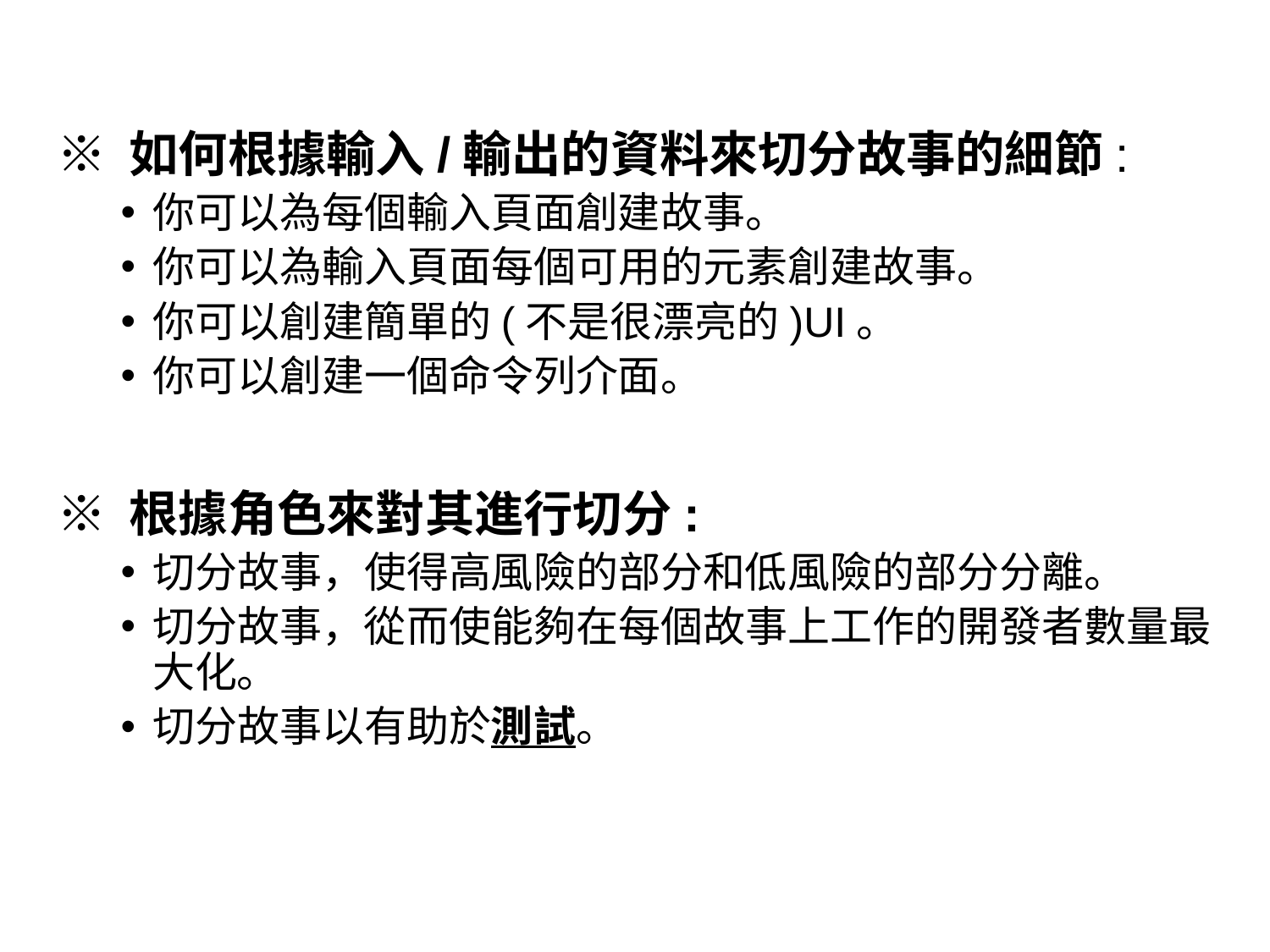

※ 如何根據輸入/輸出的資料來切分故事的細節:
你可以為每個輸入頁面創建故事。
你可以為輸入頁面每個可用的元素創建故事。
你可以創建簡單的(不是很漂亮的)UI。
你可以創建一個命令列介面。

※ 根據角色來對其進行切分:
切分故事，使得高風險的部分和低風險的部分分離。
切分故事，從而使能夠在每個故事上工作的開發者數量最大化。
切分故事以有助於測試。